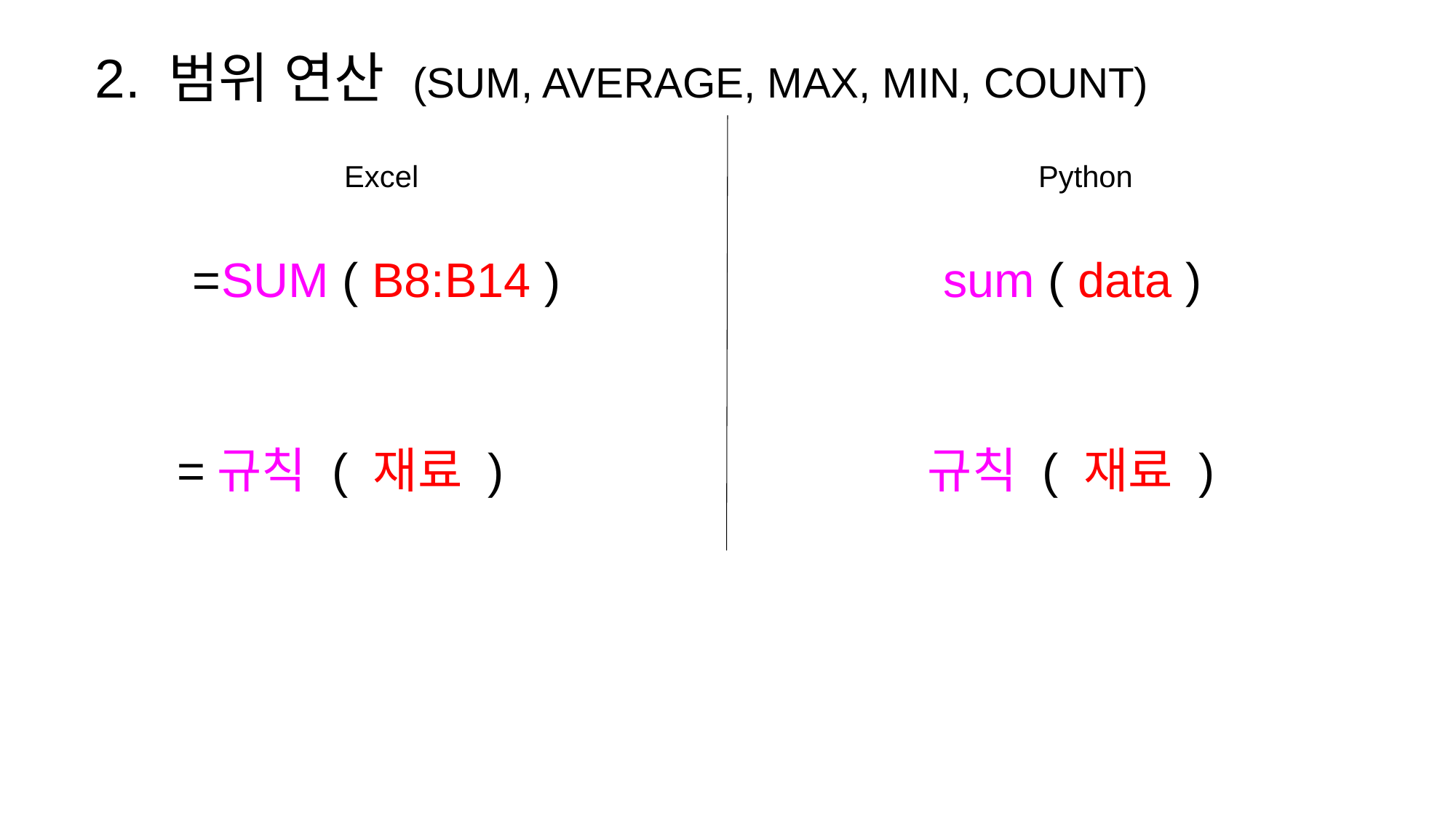

2. 범위 연산 (SUM, AVERAGE, MAX, MIN, COUNT)
Excel
Python
=SUM ( B8:B14 )
sum ( data )
=규칙 ( 재료 )
규칙 ( 재료 )